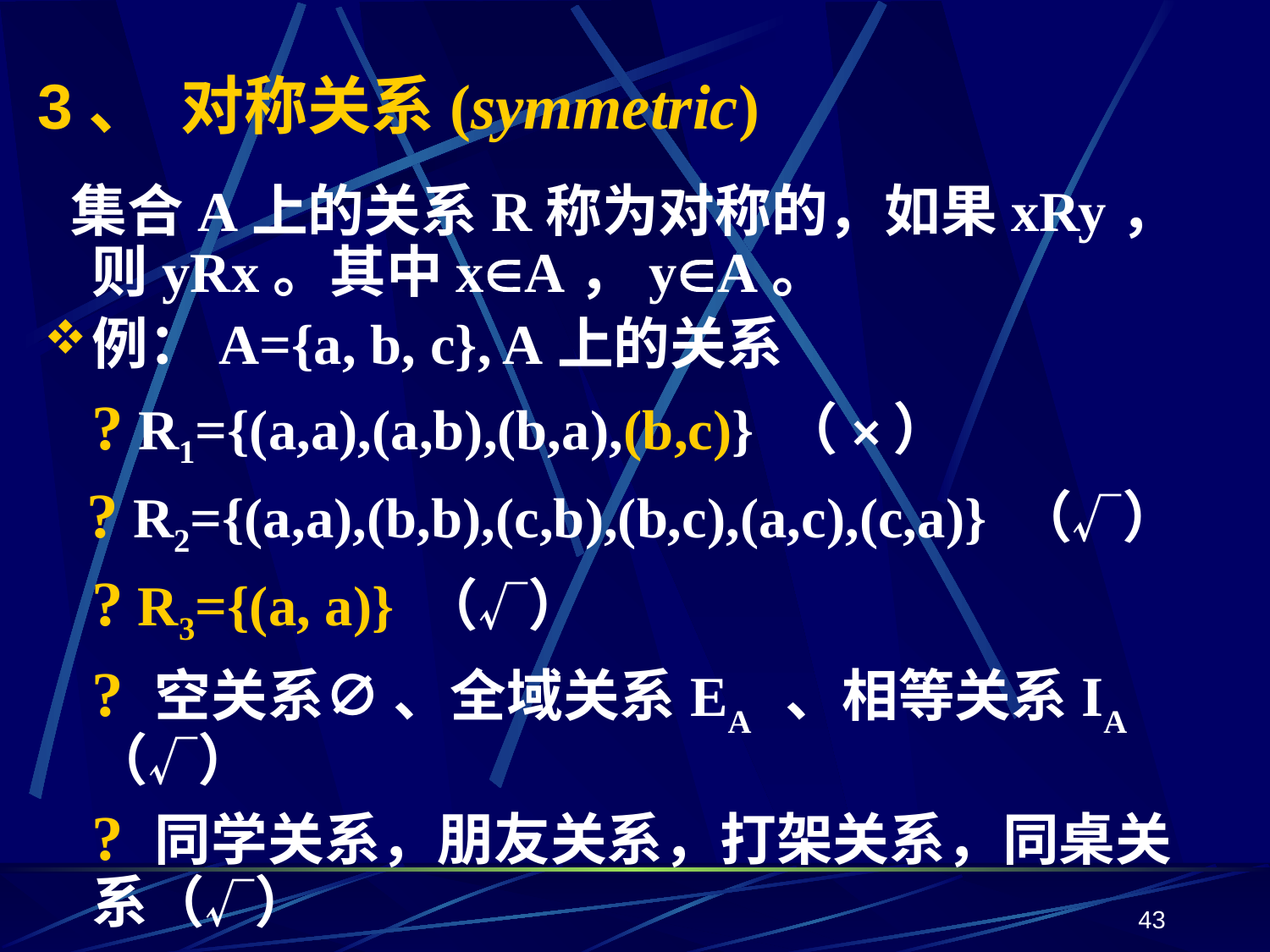

# 3、  对称关系(symmetric)
 集合A上的关系R称为对称的，如果xRy，则yRx。其中x∈A，y∈A。
例：A={a, b, c}, A上的关系
   ? R1={(a,a),(a,b),(b,a),(b,c)} （×）
   ? R2={(a,a),(b,b),(c,b),(b,c),(a,c),(c,a)} （√）
	? R3={(a, a)} （√）
   ? 空关系∅ 、全域关系EA  、相等关系IA （√）
   ? 同学关系，朋友关系，打架关系，同桌关系（√）
   ? 父子关系，小于关系（×）
43